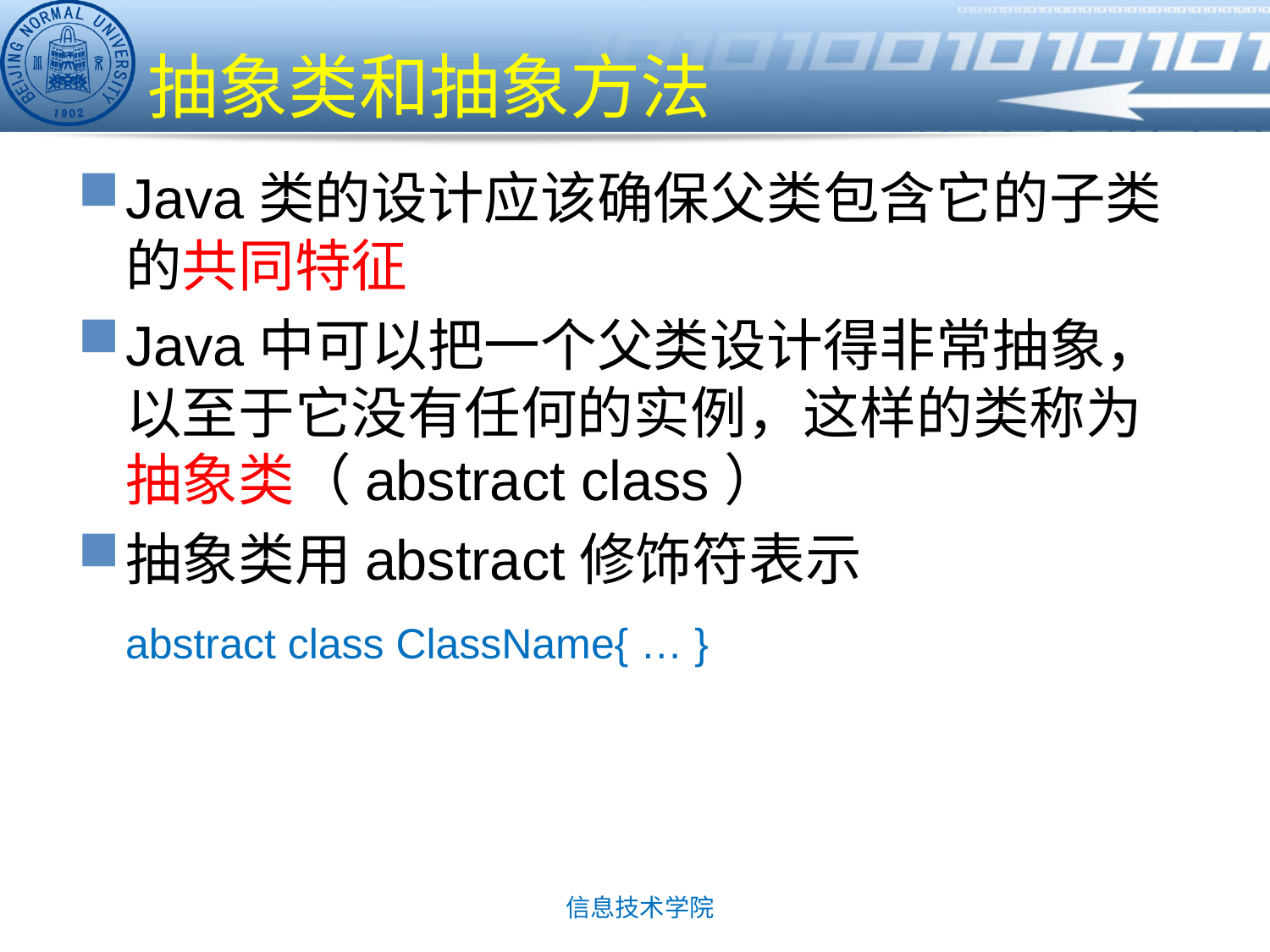

# 抽象类和抽象方法
Java类的设计应该确保父类包含它的子类的共同特征
Java中可以把一个父类设计得非常抽象，以至于它没有任何的实例，这样的类称为抽象类（abstract class）
抽象类用abstract修饰符表示
	abstract class ClassName{ … }